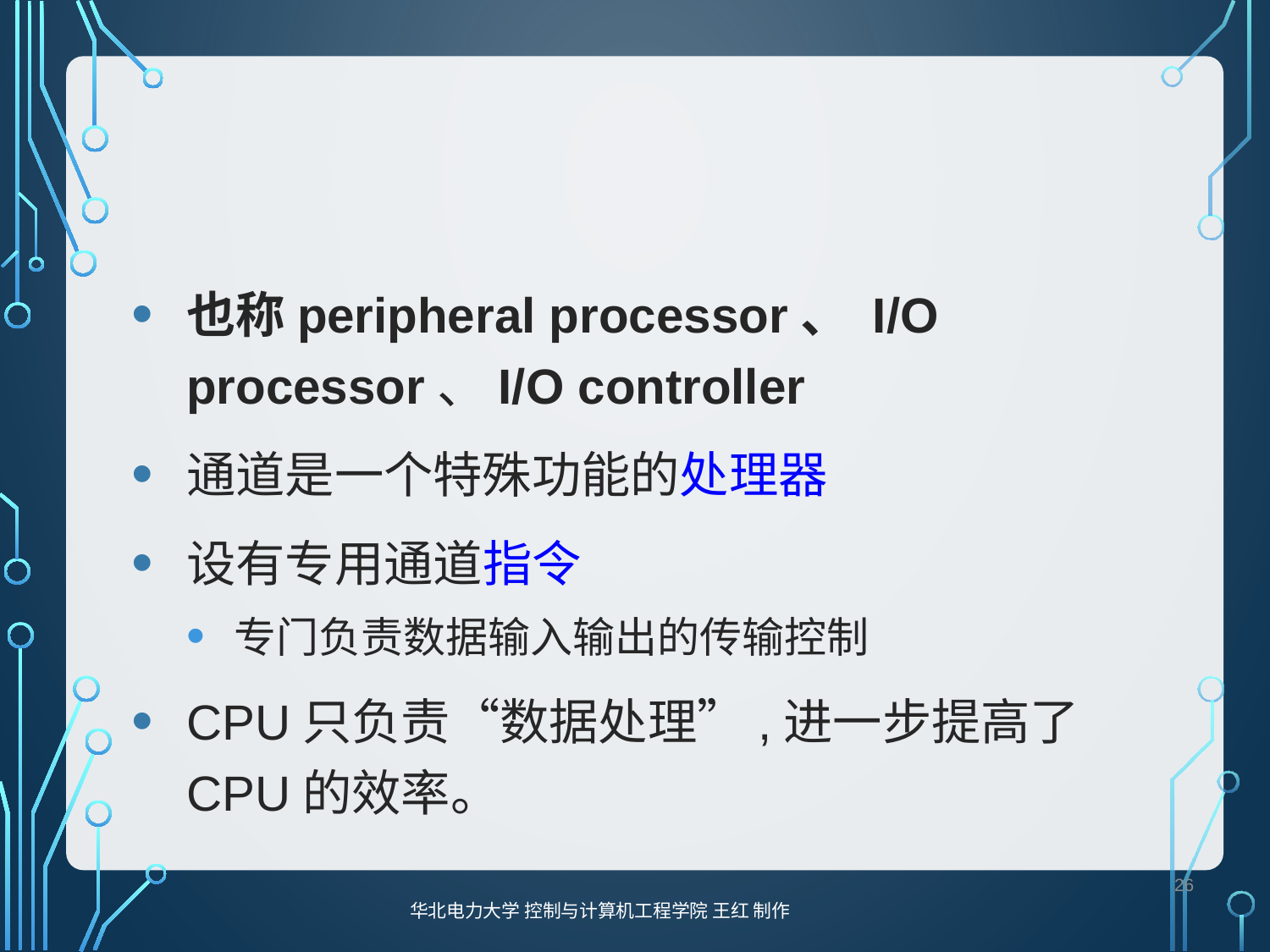

#
也称peripheral processor、 I/O processor、I/O controller
通道是一个特殊功能的处理器
设有专用通道指令
专门负责数据输入输出的传输控制
CPU只负责“数据处理”,进一步提高了CPU的效率。
26
华北电力大学 控制与计算机工程学院 王红 制作